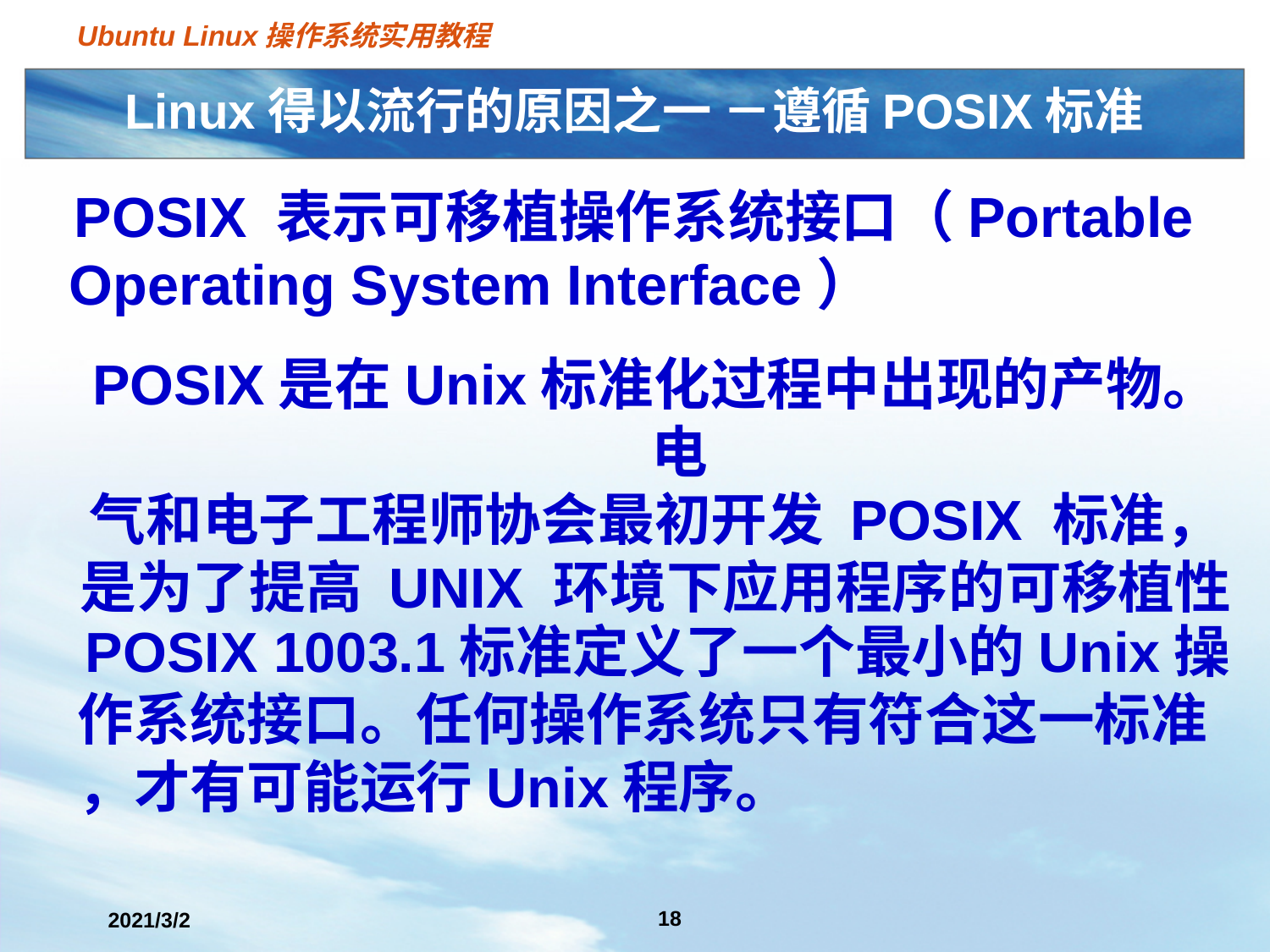

# Linux得以流行的原因之一 －遵循POSIX标准
POSIX 表示可移植操作系统接口（Portable
 Operating System Interface）

POSIX是在Unix标准化过程中出现的产物。电
气和电子工程师协会最初开发 POSIX 标准，
是为了提高 UNIX 环境下应用程序的可移植性
POSIX 1003.1标准定义了一个最小的Unix操
作系统接口。任何操作系统只有符合这一标准
，才有可能运行Unix程序。
18
2021/3/2